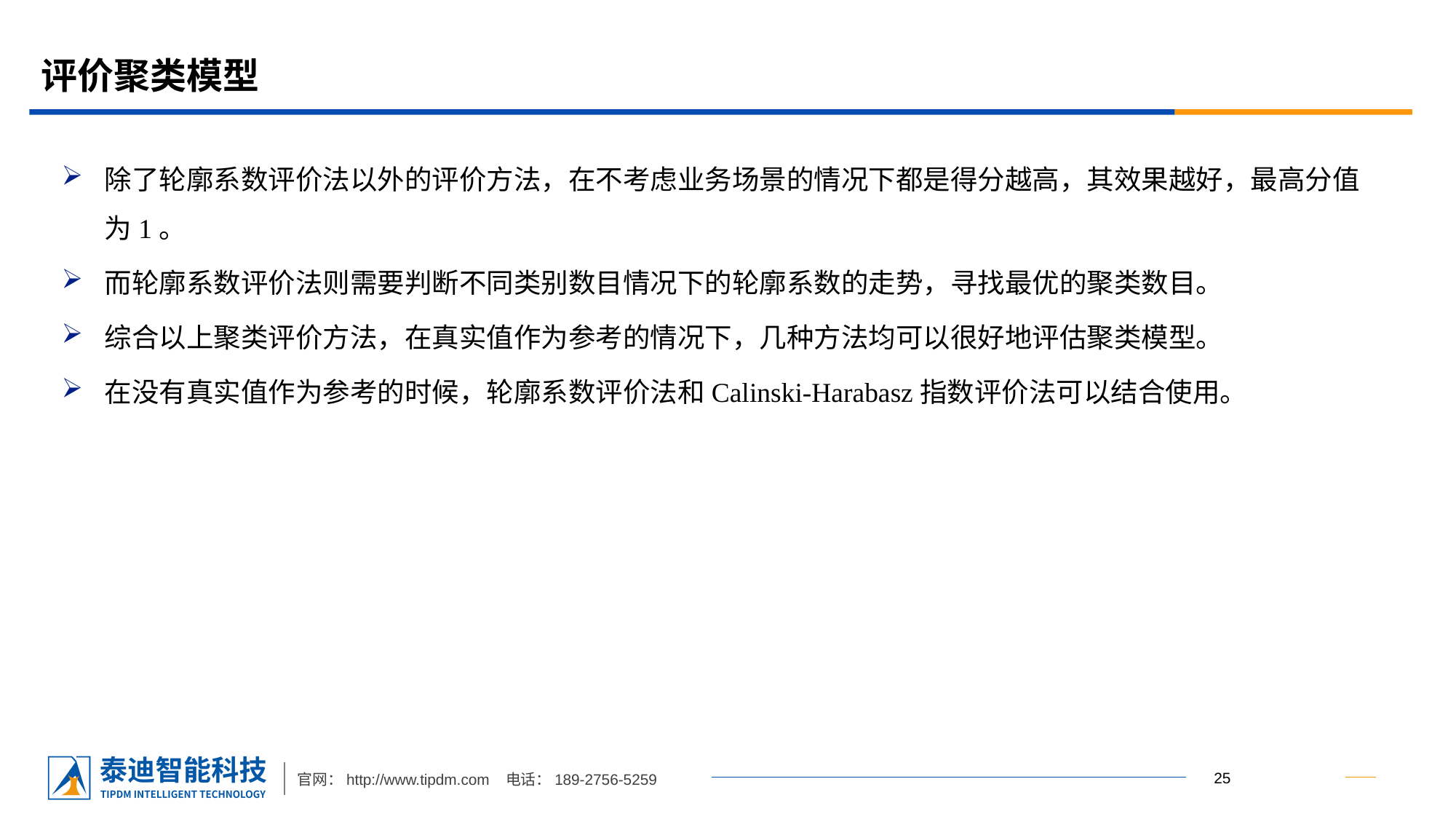

# 评价聚类模型
除了轮廓系数评价法以外的评价方法，在不考虑业务场景的情况下都是得分越高，其效果越好，最高分值为1。
而轮廓系数评价法则需要判断不同类别数目情况下的轮廓系数的走势，寻找最优的聚类数目。
综合以上聚类评价方法，在真实值作为参考的情况下，几种方法均可以很好地评估聚类模型。
在没有真实值作为参考的时候，轮廓系数评价法和Calinski-Harabasz指数评价法可以结合使用。